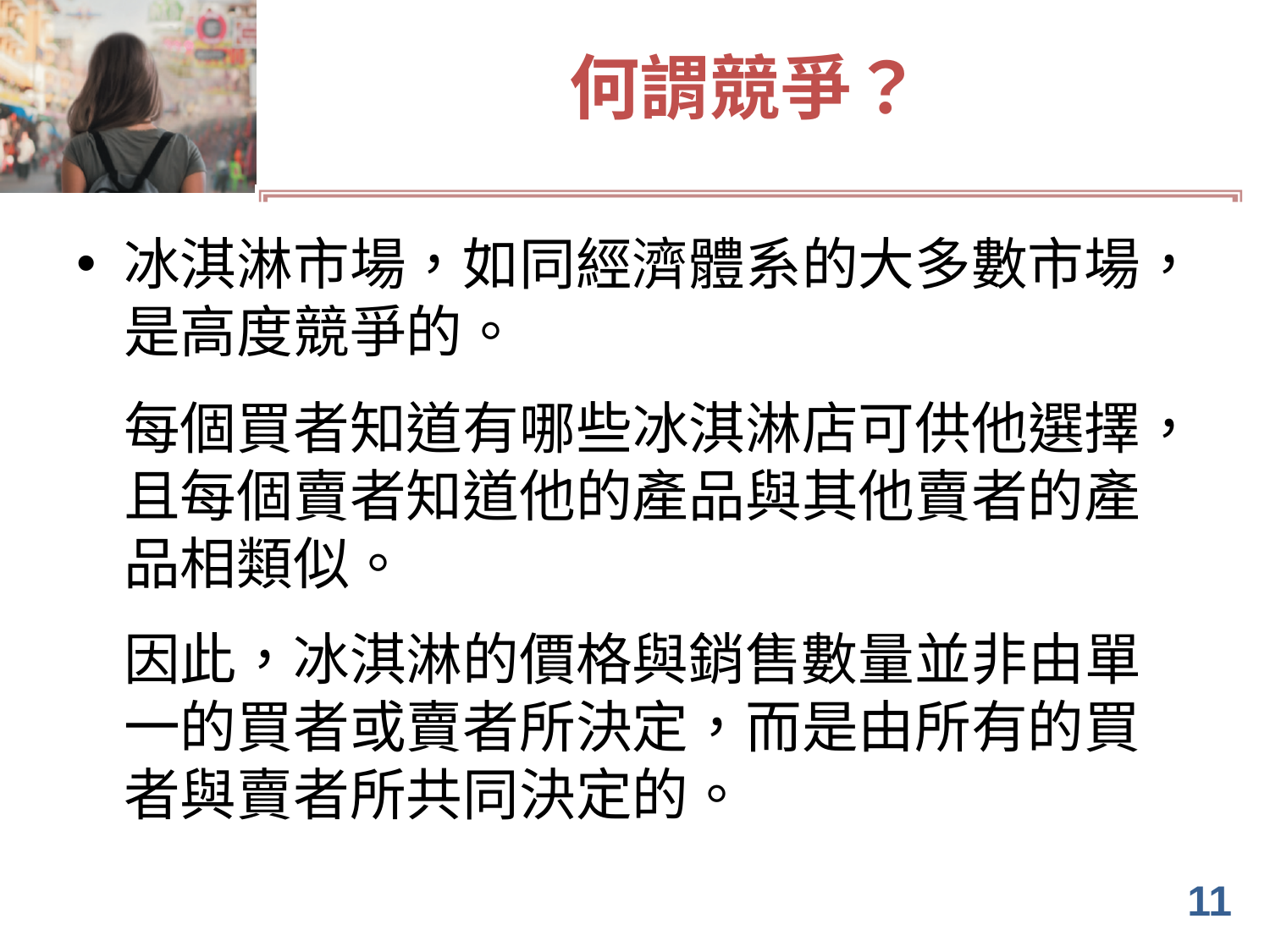

# 何謂競爭？
冰淇淋市場，如同經濟體系的大多數市場，是高度競爭的。

	每個買者知道有哪些冰淇淋店可供他選擇，且每個賣者知道他的產品與其他賣者的產品相類似。

	因此，冰淇淋的價格與銷售數量並非由單一的買者或賣者所決定，而是由所有的買者與賣者所共同決定的。
11